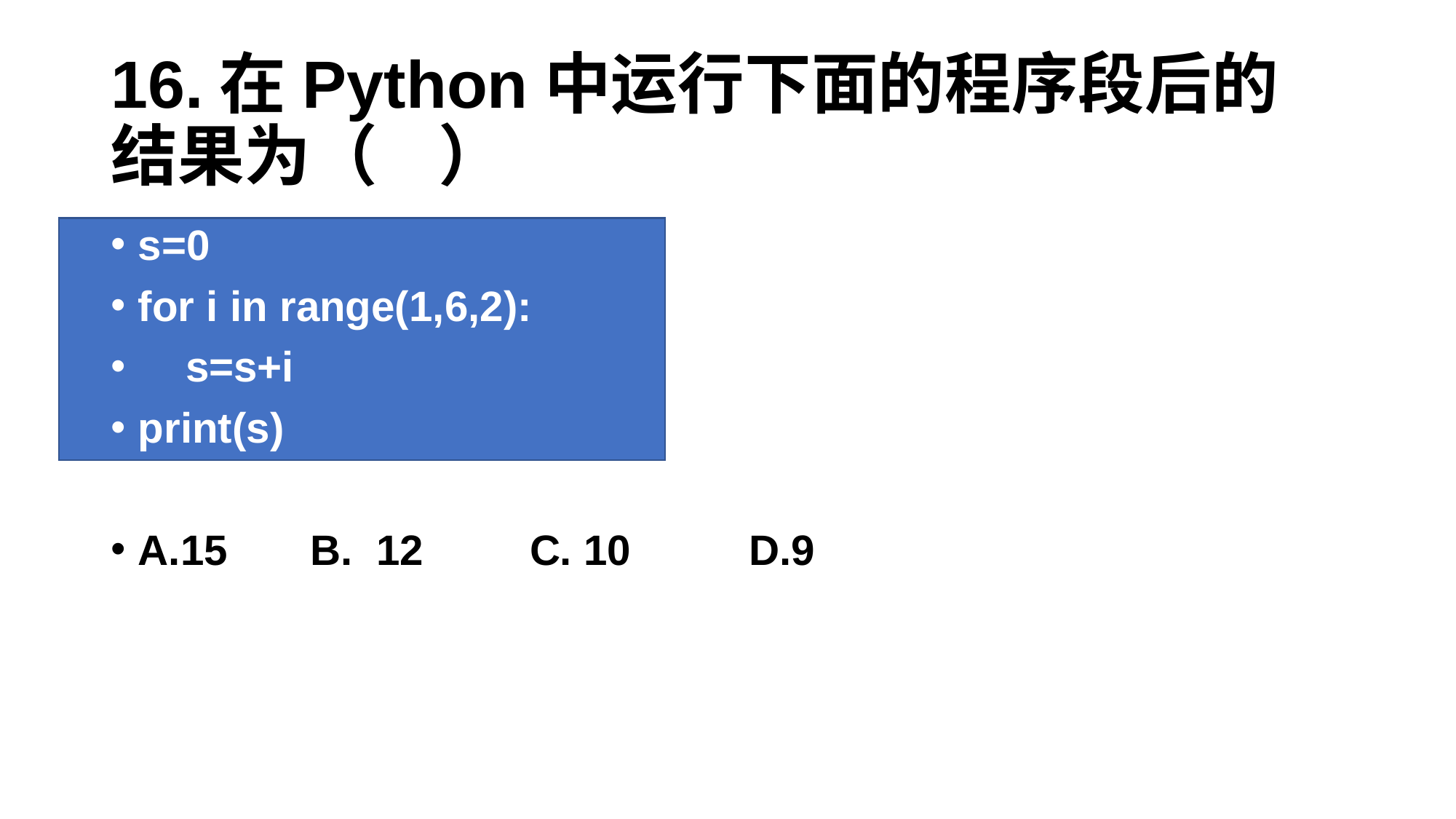

# 16.在Python中运行下面的程序段后的结果为（    ）

s=0
for i in range(1,6,2):
    s=s+i
print(s)

A.15       B.  12         C. 10          D.9